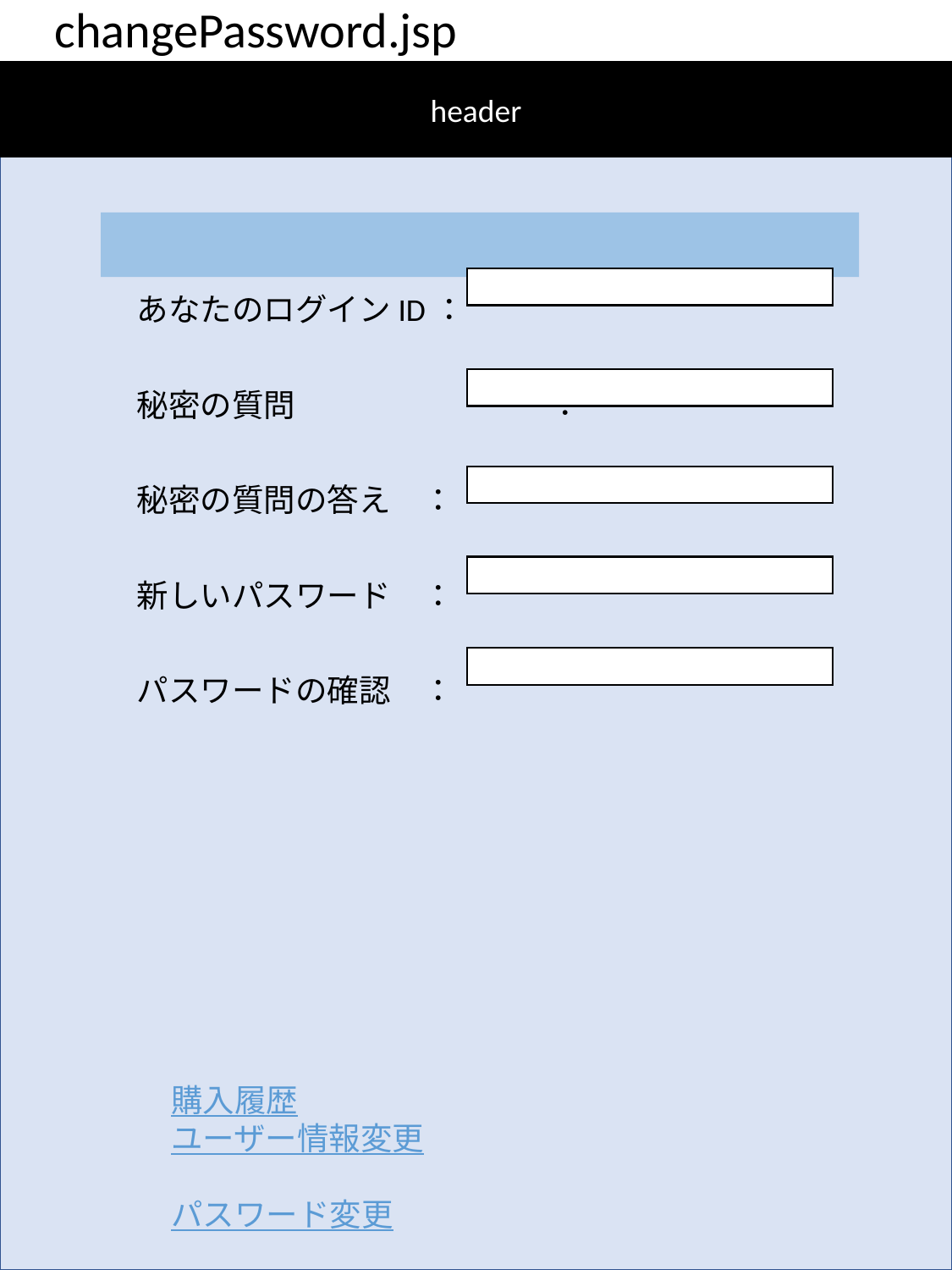

changePassword.jsp
header

あなたのログインID：
秘密の質問		　：
秘密の質問の答え　：
新しいパスワード　：
パスワードの確認　：

購入履歴
ユーザー情報変更
パスワード変更